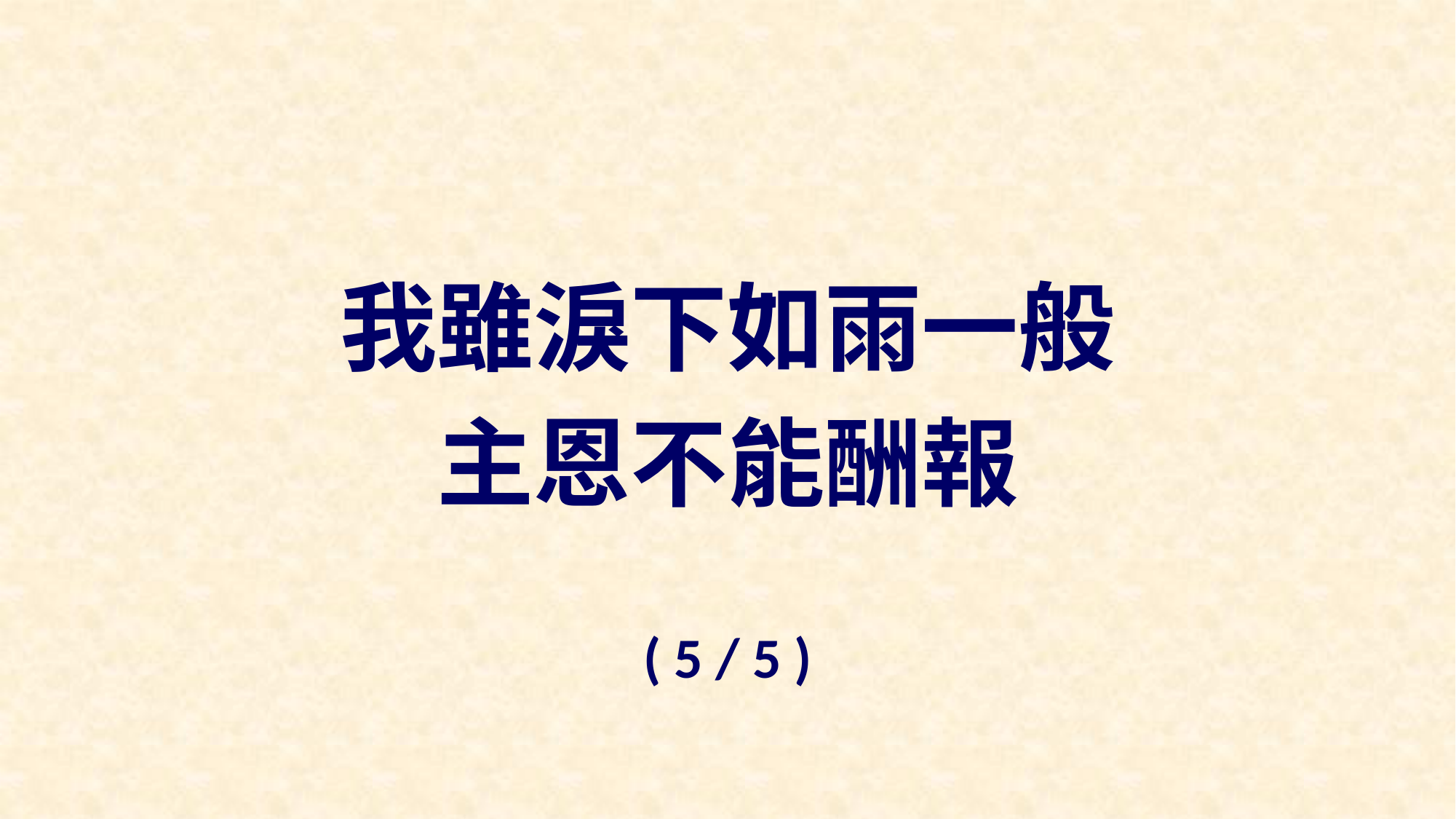

我雖淚下如雨一般
主恩不能酬報
( 5 / 5 )